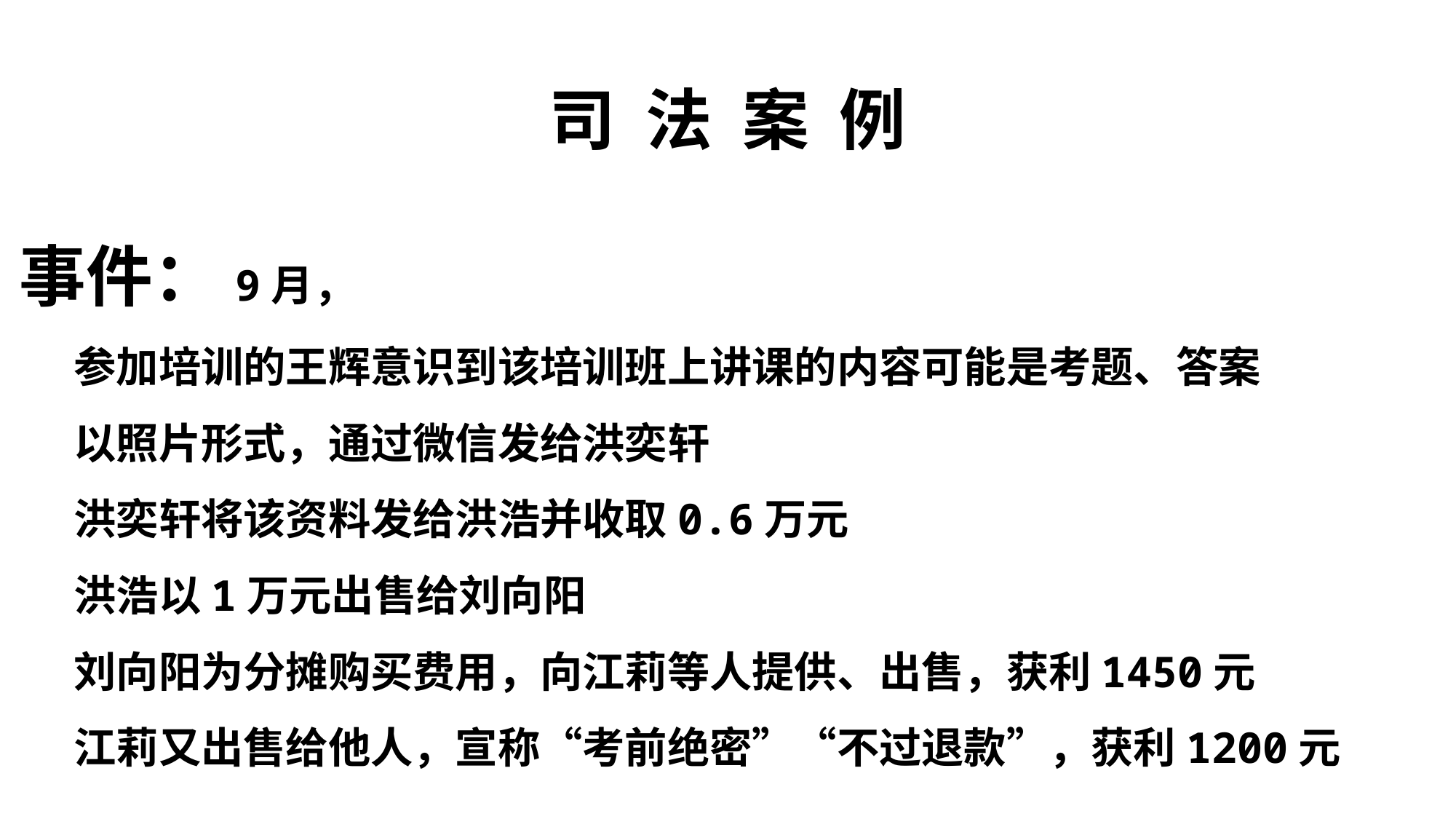

# 司  法  案  例
事件：9月，
参加培训的王辉意识到该培训班上讲课的内容可能是考题、答案
以照片形式，通过微信发给洪奕轩
洪奕轩将该资料发给洪浩并收取0.6万元
洪浩以1万元出售给刘向阳
刘向阳为分摊购买费用，向江莉等人提供、出售，获利1450元
江莉又出售给他人，宣称“考前绝密”“不过退款”，获利1200元